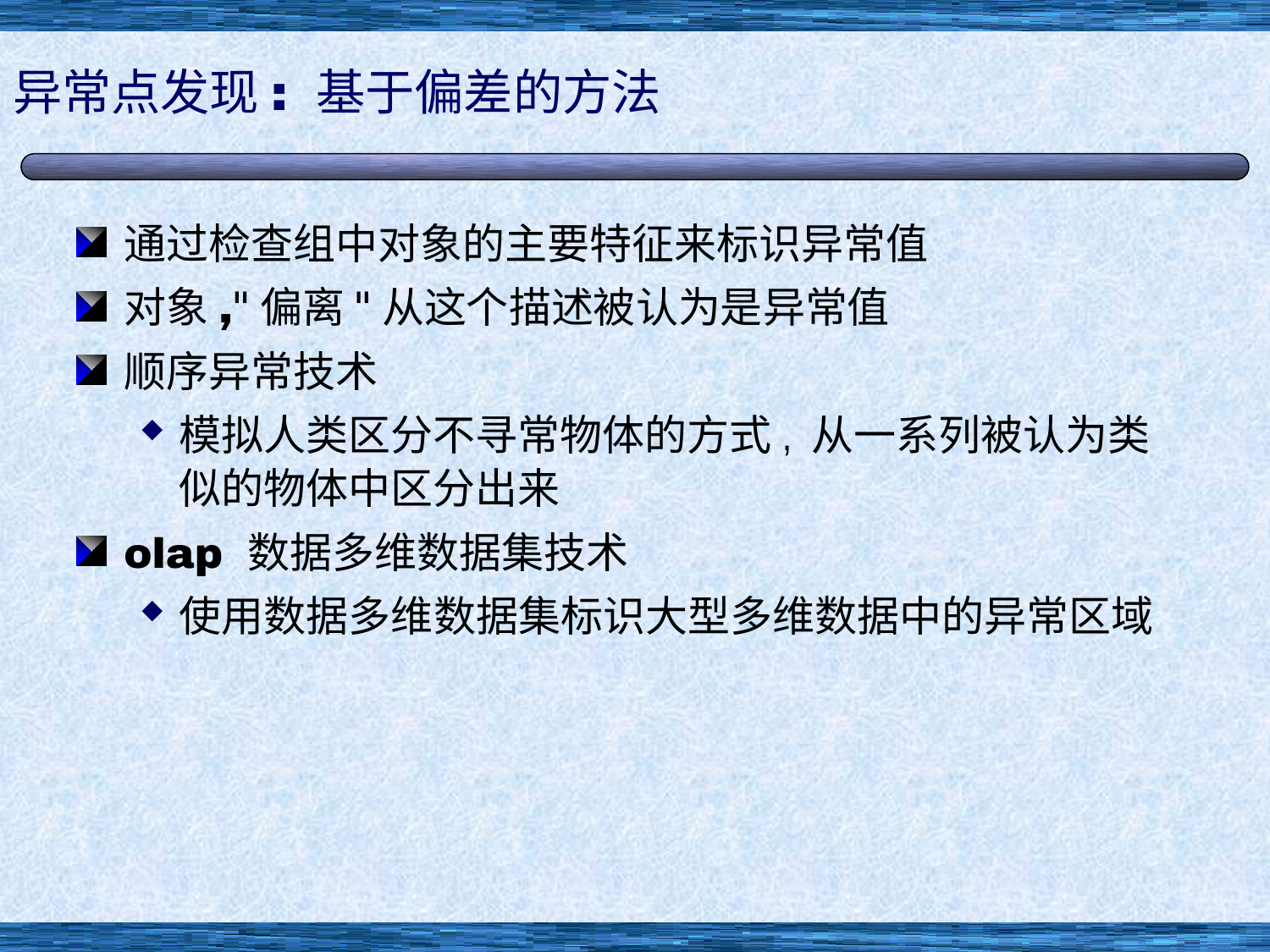

# 异常点发现: 基于偏差的方法
通过检查组中对象的主要特征来标识异常值
对象,"偏离"从这个描述被认为是异常值
顺序异常技术
模拟人类区分不寻常物体的方式, 从一系列被认为类似的物体中区分出来
olap 数据多维数据集技术
使用数据多维数据集标识大型多维数据中的异常区域